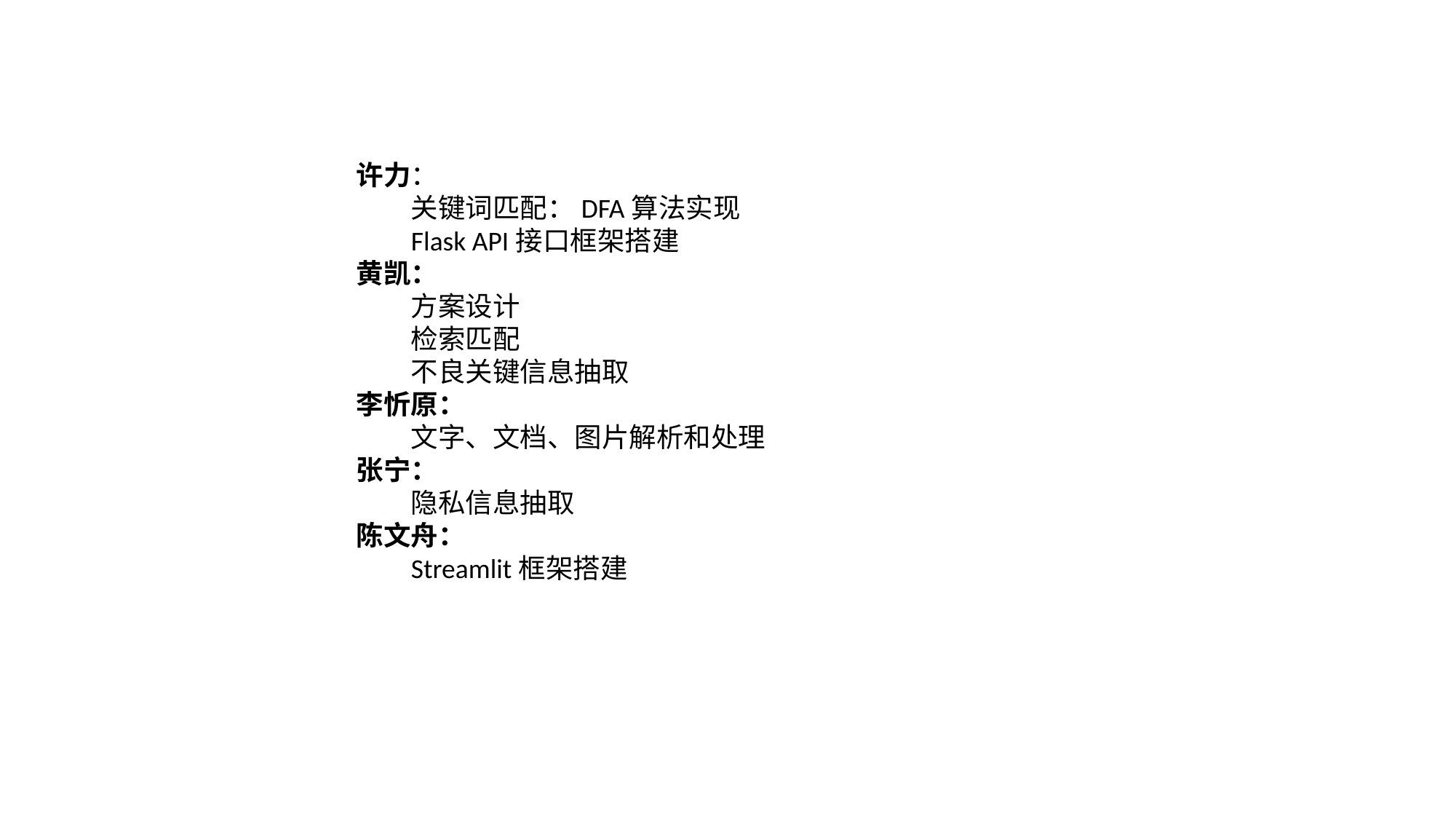

许力：
关键词匹配：DFA算法实现
Flask API接口框架搭建
黄凯：
方案设计
检索匹配
不良关键信息抽取
李忻原：
文字、文档、图片解析和处理
张宁：
隐私信息抽取
陈文舟：
Streamlit框架搭建